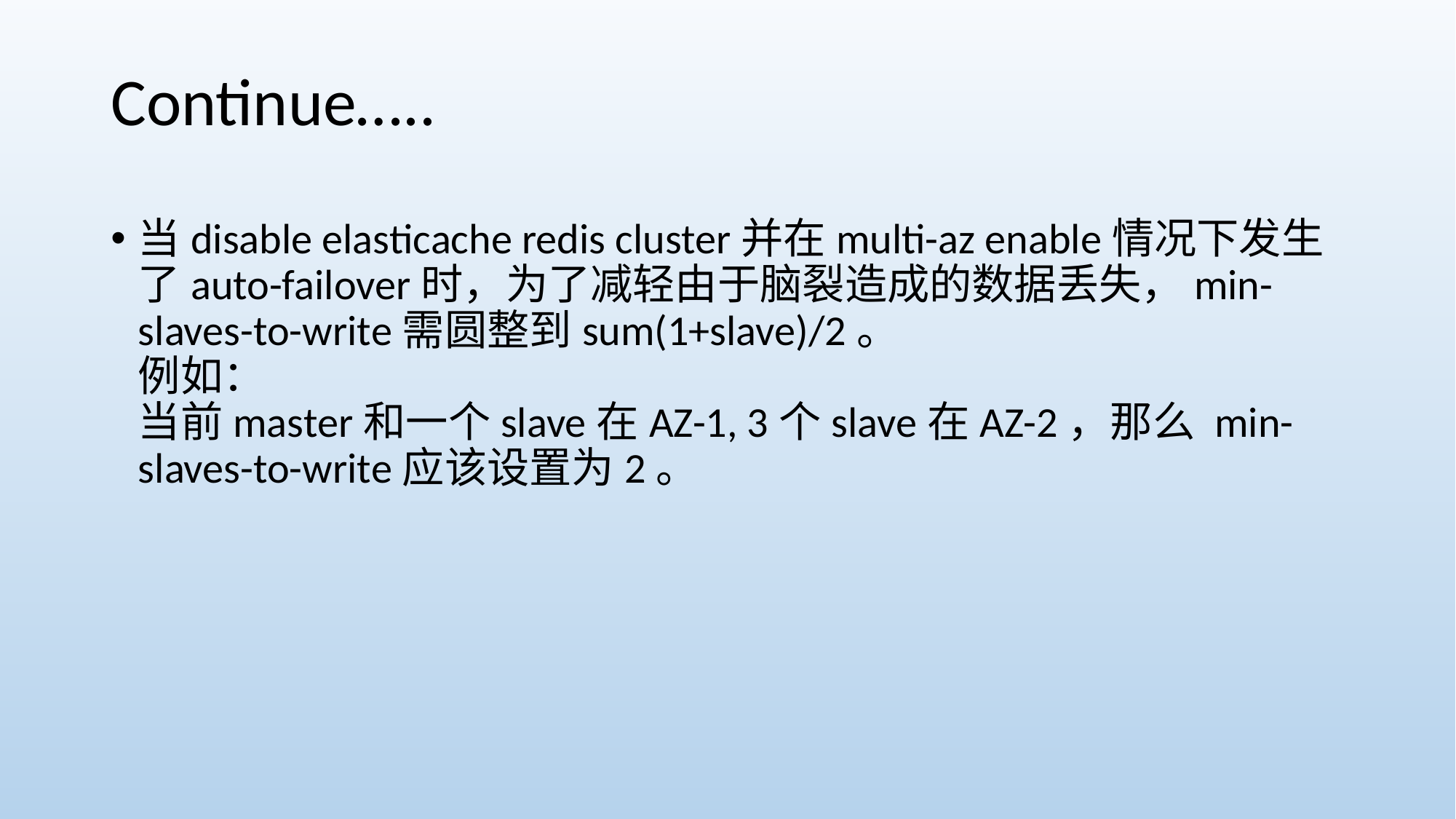

# Continue…..
当disable elasticache redis cluster并在multi-az enable情况下发生了auto-failover时，为了减轻由于脑裂造成的数据丢失，min-slaves-to-write需圆整到sum(1+slave)/2。
例如：
当前master和一个slave在AZ-1, 3个slave在AZ-2，那么 min-slaves-to-write应该设置为2。